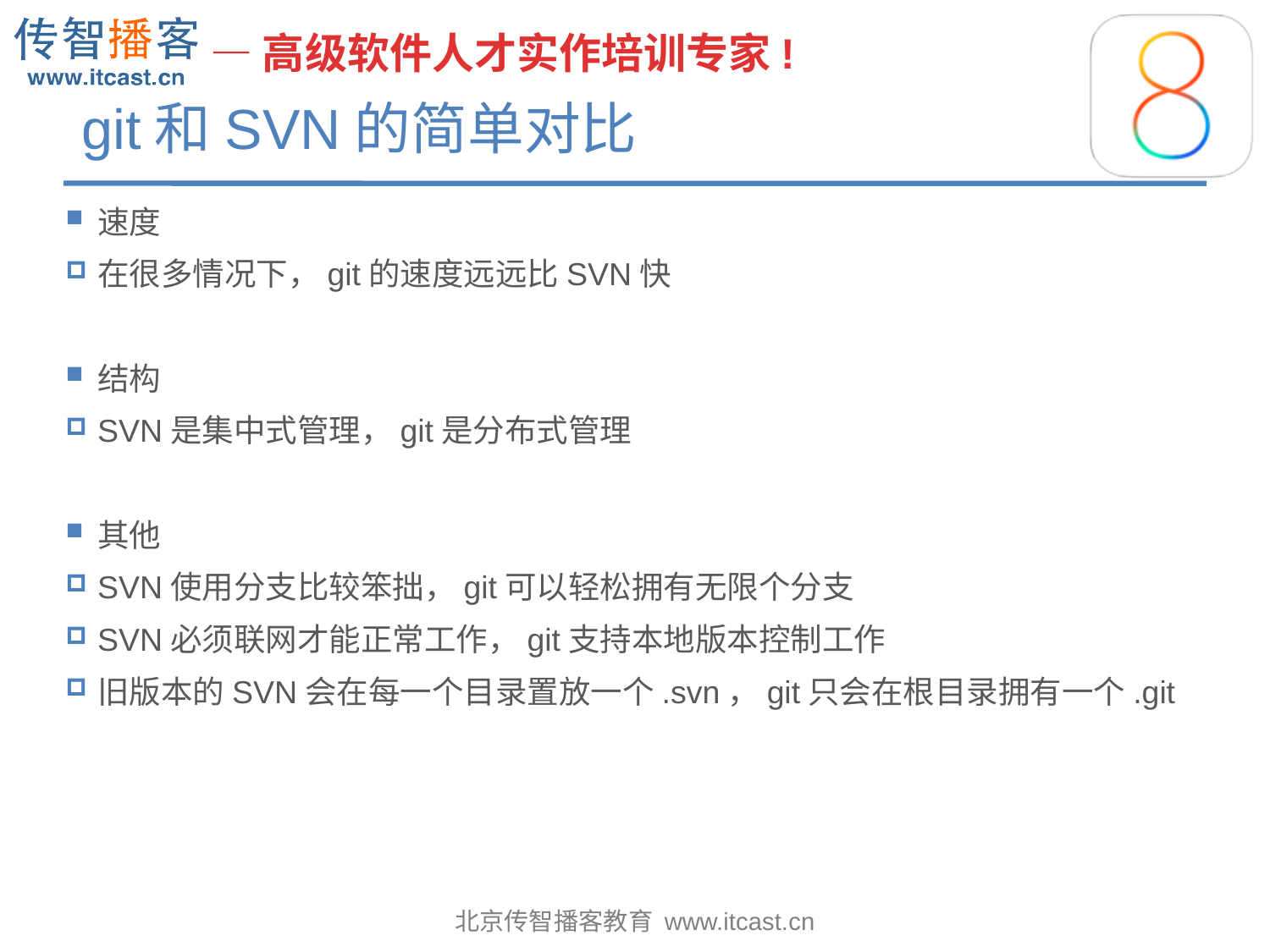

# git和SVN的简单对比
速度
在很多情况下，git的速度远远比SVN快

结构
SVN是集中式管理，git是分布式管理

其他
SVN使用分支比较笨拙，git可以轻松拥有无限个分支
SVN必须联网才能正常工作，git支持本地版本控制工作
旧版本的SVN会在每一个目录置放一个.svn，git只会在根目录拥有一个.git